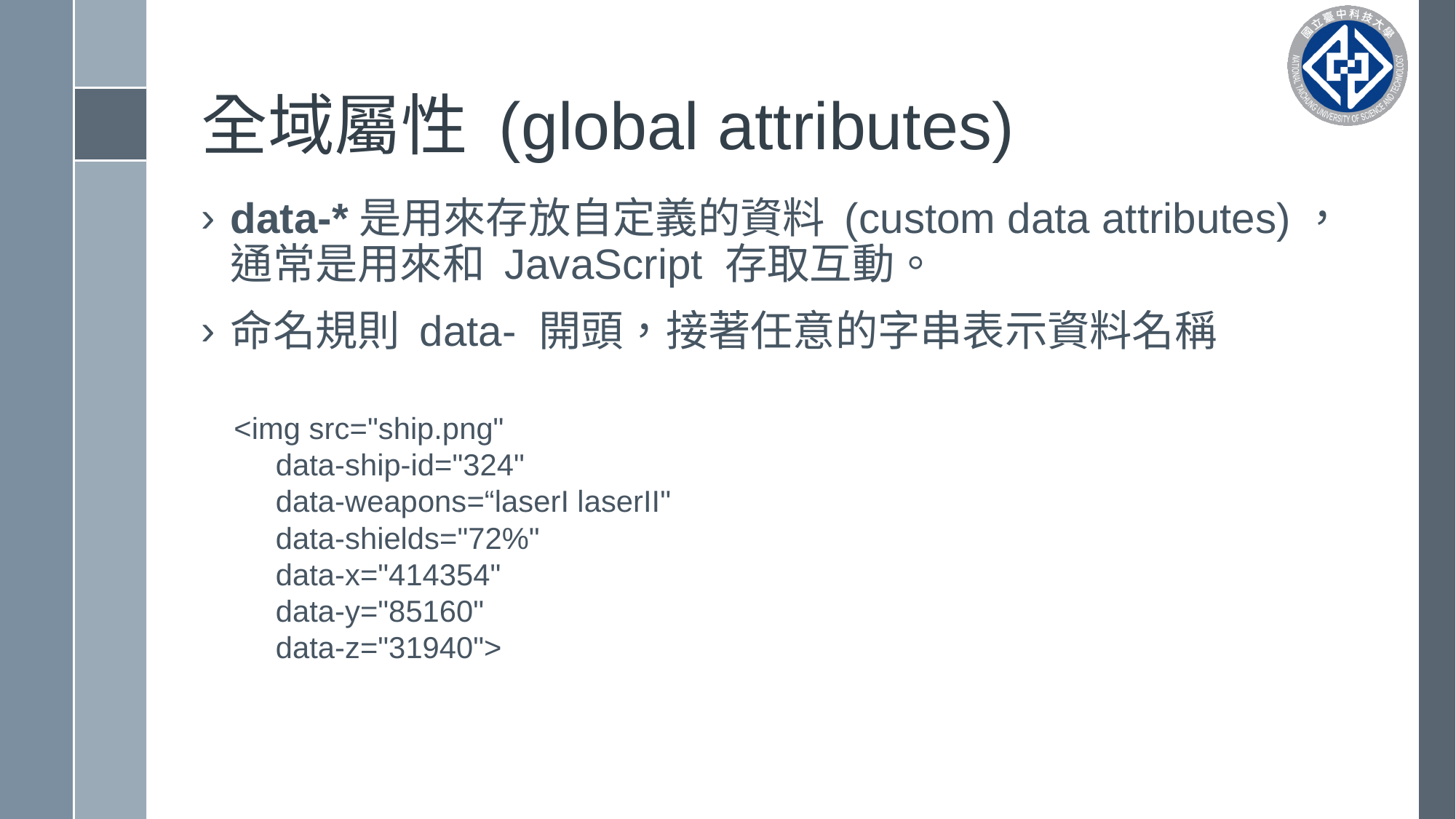

# 全域屬性 (global attributes)
data-*是用來存放自定義的資料 (custom data attributes)，通常是用來和 JavaScript 存取互動。
命名規則 data- 開頭，接著任意的字串表示資料名稱

<img src="ship.png"
     data-ship-id="324"
     data-weapons=“laserI laserII"
     data-shields="72%"
     data-x="414354"
     data-y="85160"
     data-z="31940">